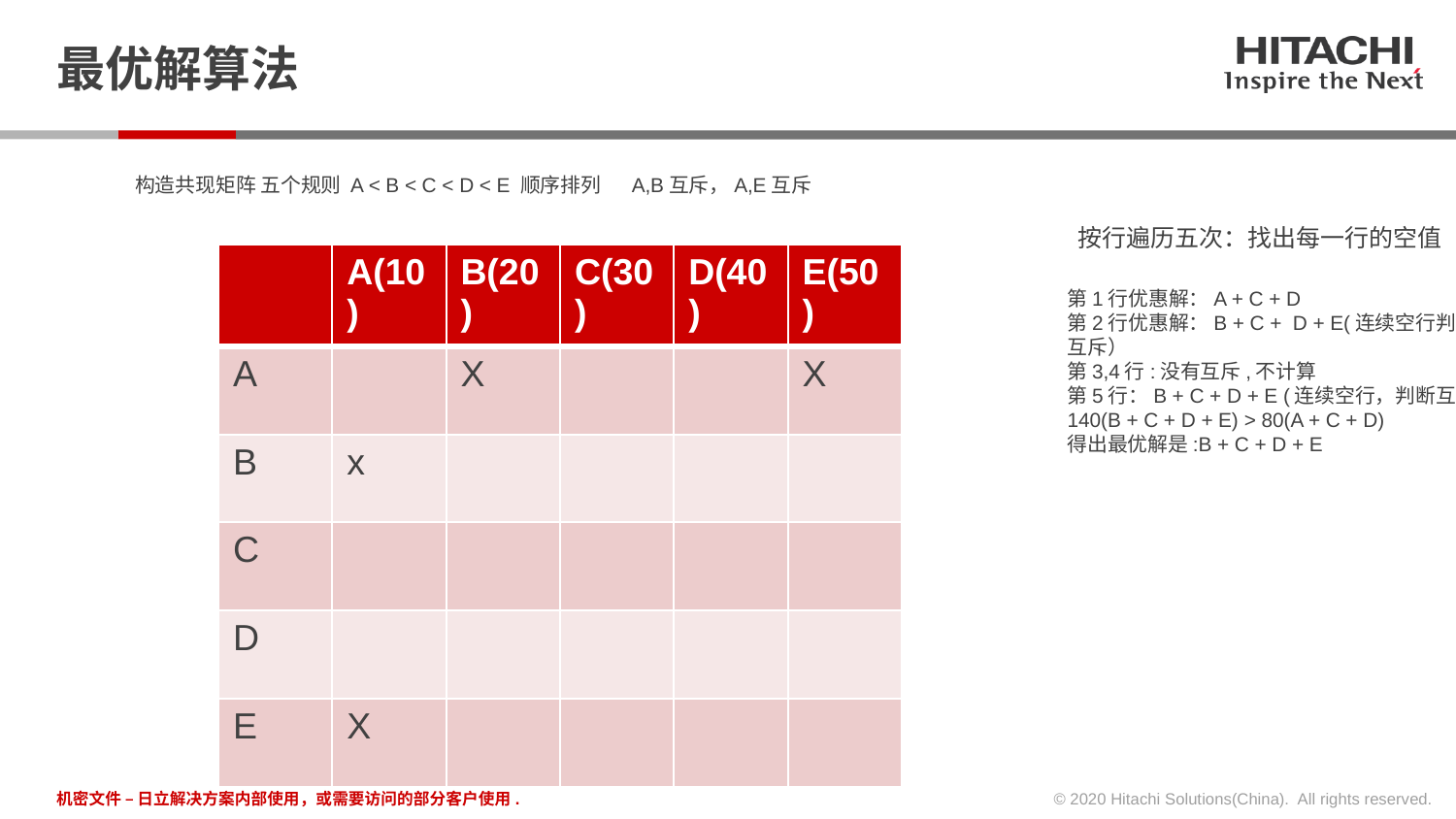

# 最优解算法
A,B互斥，A,E互斥
构造共现矩阵 五个规则 A < B < C < D < E 顺序排列
按行遍历五次：找出每一行的空值

|  | A(10) | B(20) | C(30) | D(40) | E(50) |
| --- | --- | --- | --- | --- | --- |
| A |  | X |  |  | X |
| B | x |  |  |  |  |
| C |  |  |  |  |  |
| D |  |  |  |  |  |
| E | X |  |  |  |  |
第1行优惠解：A + C + D
第2行优惠解：B + C +  D + E(连续空行判断
互斥）
第3,4行:没有互斥,不计算
第5行：B + C + D + E (连续空行，判断互斥)
140(B + C + D + E) > 80(A + C + D)
得出最优解是:B + C + D + E